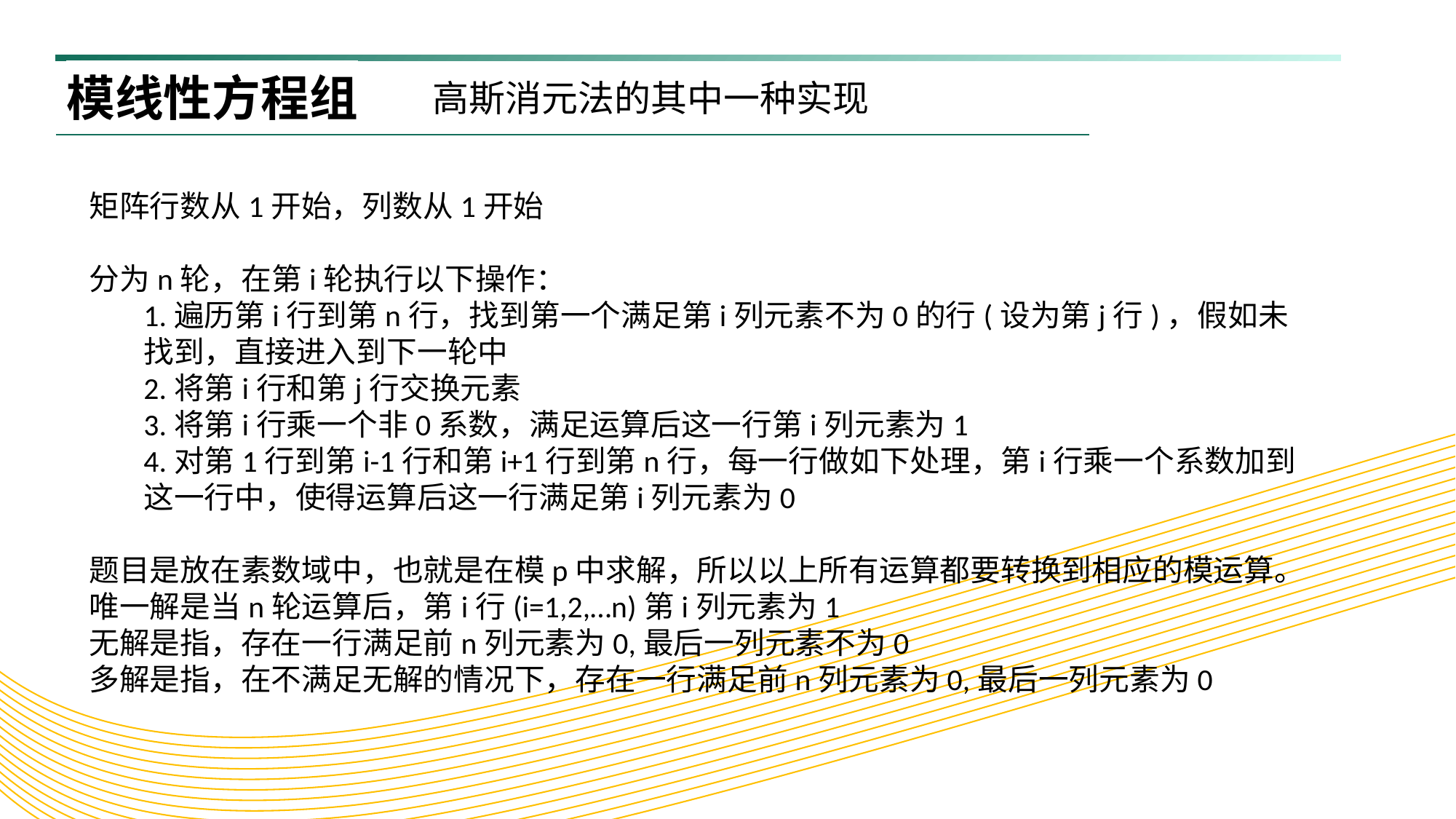

模线性方程组
高斯消元法的其中一种实现
矩阵行数从1开始，列数从1开始

分为n轮，在第i轮执行以下操作：
1.遍历第i行到第n行，找到第一个满足第i列元素不为0的行(设为第j行)，假如未找到，直接进入到下一轮中
2.将第i行和第j行交换元素
3.将第i行乘一个非0系数，满足运算后这一行第i列元素为1
4.对第1行到第i-1行和第i+1行到第n行，每一行做如下处理，第i行乘一个系数加到这一行中，使得运算后这一行满足第i列元素为0

题目是放在素数域中，也就是在模p中求解，所以以上所有运算都要转换到相应的模运算。
唯一解是当n轮运算后，第i行(i=1,2,…n)第i列元素为1
无解是指，存在一行满足前n列元素为0,最后一列元素不为0
多解是指，在不满足无解的情况下，存在一行满足前n列元素为0,最后一列元素为0